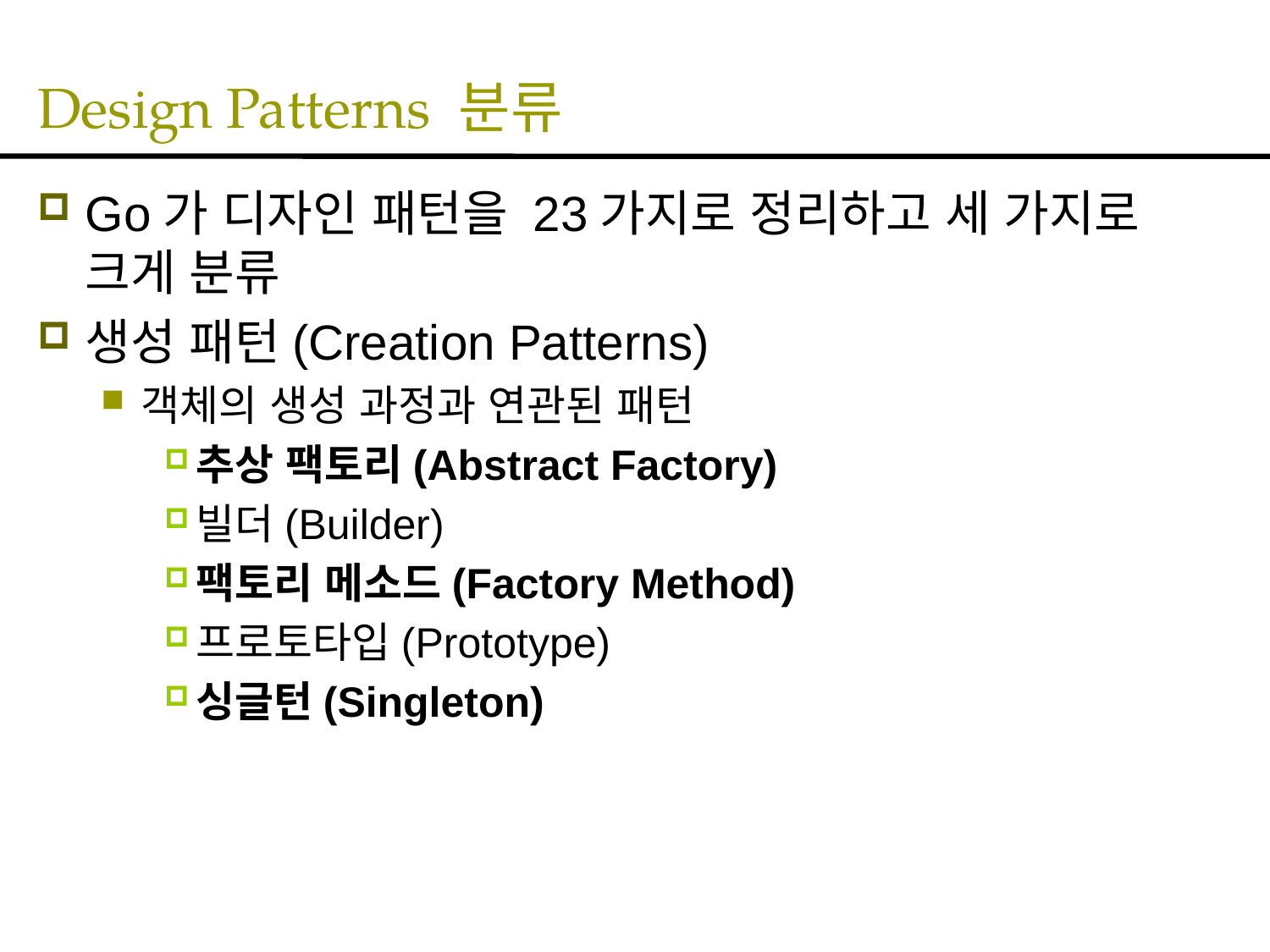

# Design Patterns 분류
Go가 디자인 패턴을 23가지로 정리하고 세 가지로 크게 분류
생성 패턴(Creation Patterns)
객체의 생성 과정과 연관된 패턴
추상 팩토리(Abstract Factory)
빌더(Builder)
팩토리 메소드(Factory Method)
프로토타입(Prototype)
싱글턴(Singleton)